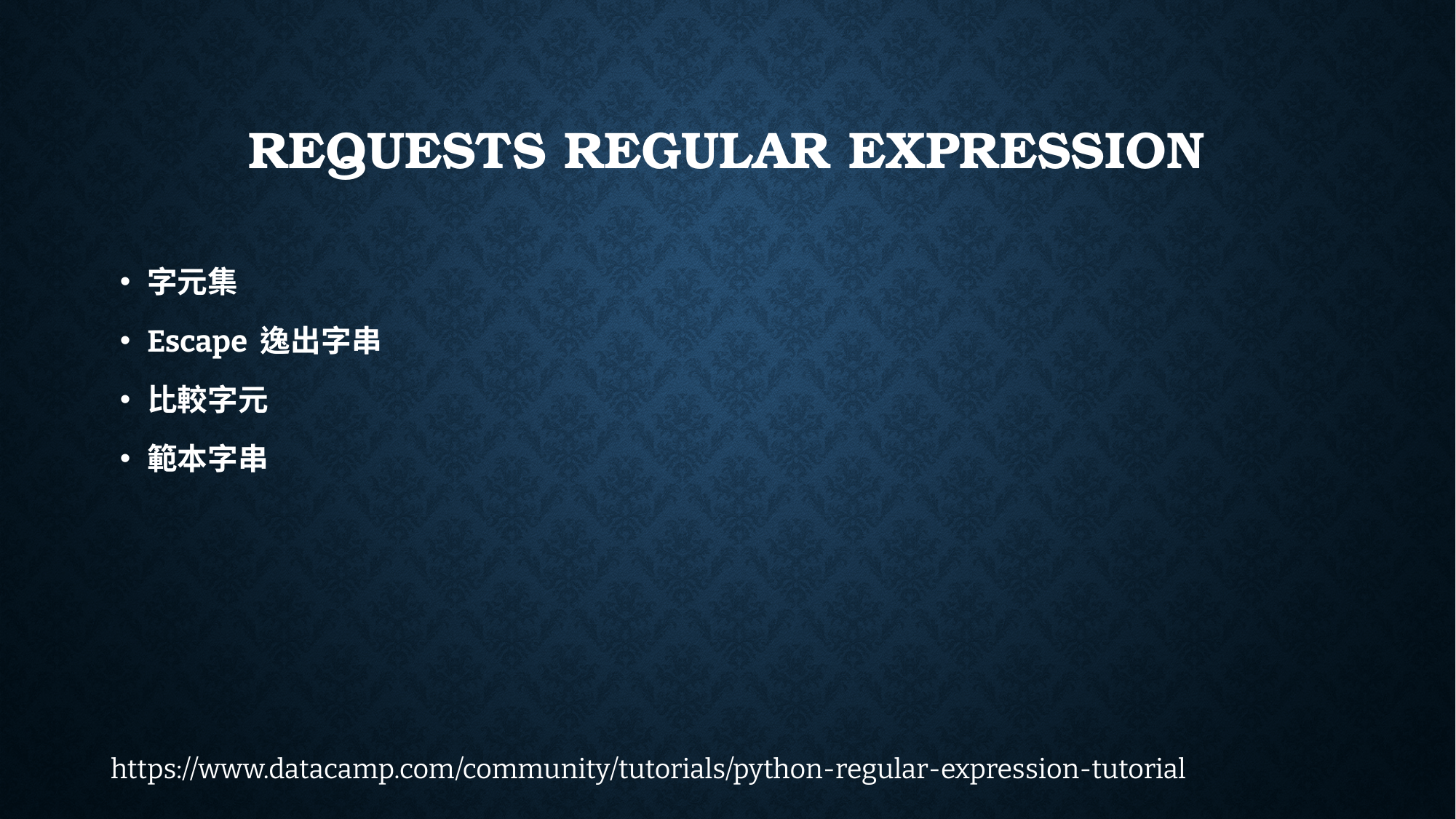

# requests regular expression
字元集
Escape 逸出字串
比較字元
範本字串
https://www.datacamp.com/community/tutorials/python-regular-expression-tutorial